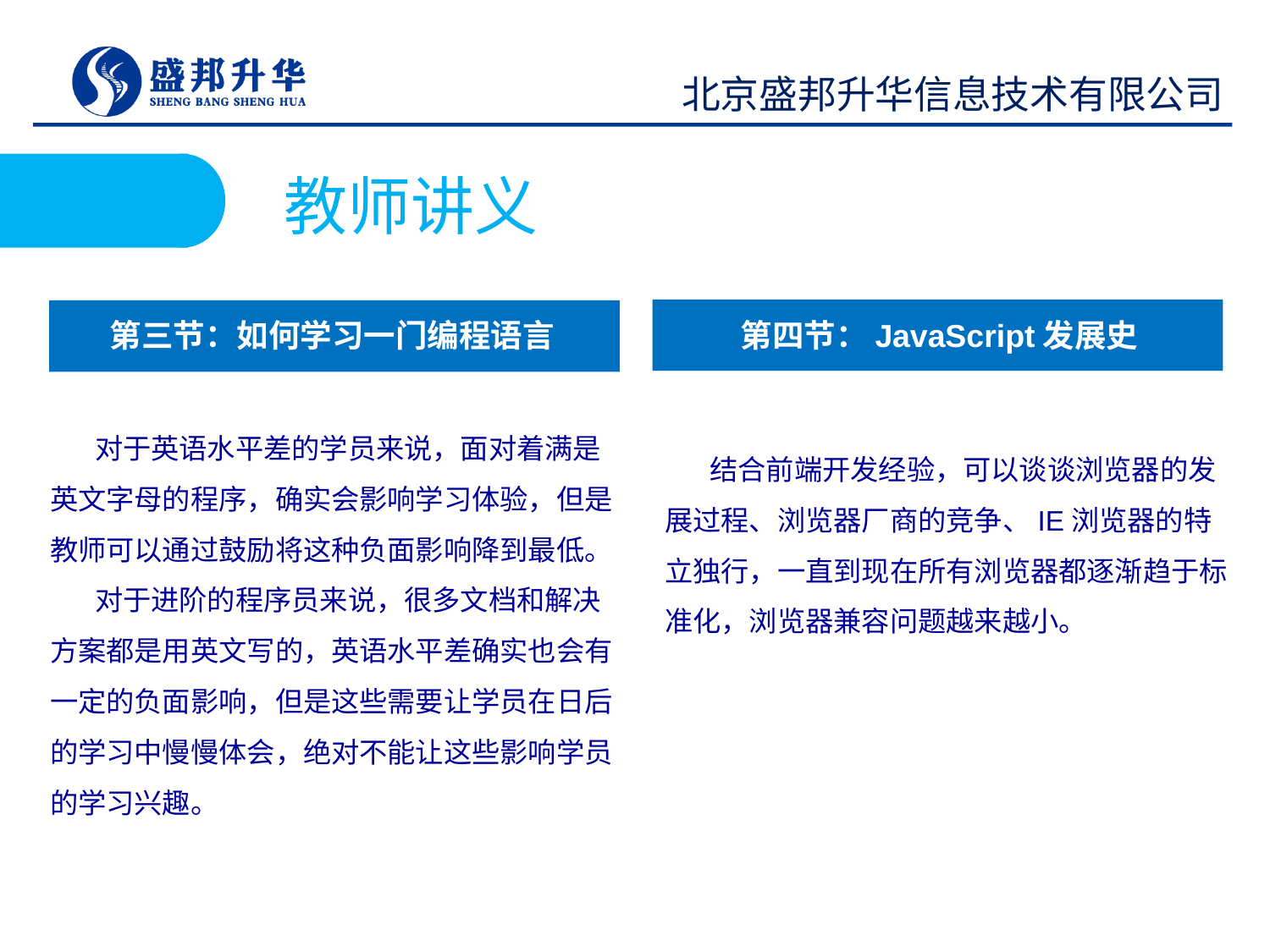

北京盛邦升华信息技术有限公司

教师讲义

第三节：如何学习一门编程语言
第四节：JavaScript发展史
      对于英语水平差的学员来说，面对着满是英文字母的程序，确实会影响学习体验，但是教师可以通过鼓励将这种负面影响降到最低。
      对于进阶的程序员来说，很多文档和解决方案都是用英文写的，英语水平差确实也会有一定的负面影响，但是这些需要让学员在日后的学习中慢慢体会，绝对不能让这些影响学员的学习兴趣。
      结合前端开发经验，可以谈谈浏览器的发展过程、浏览器厂商的竞争、IE浏览器的特立独行，一直到现在所有浏览器都逐渐趋于标准化，浏览器兼容问题越来越小。